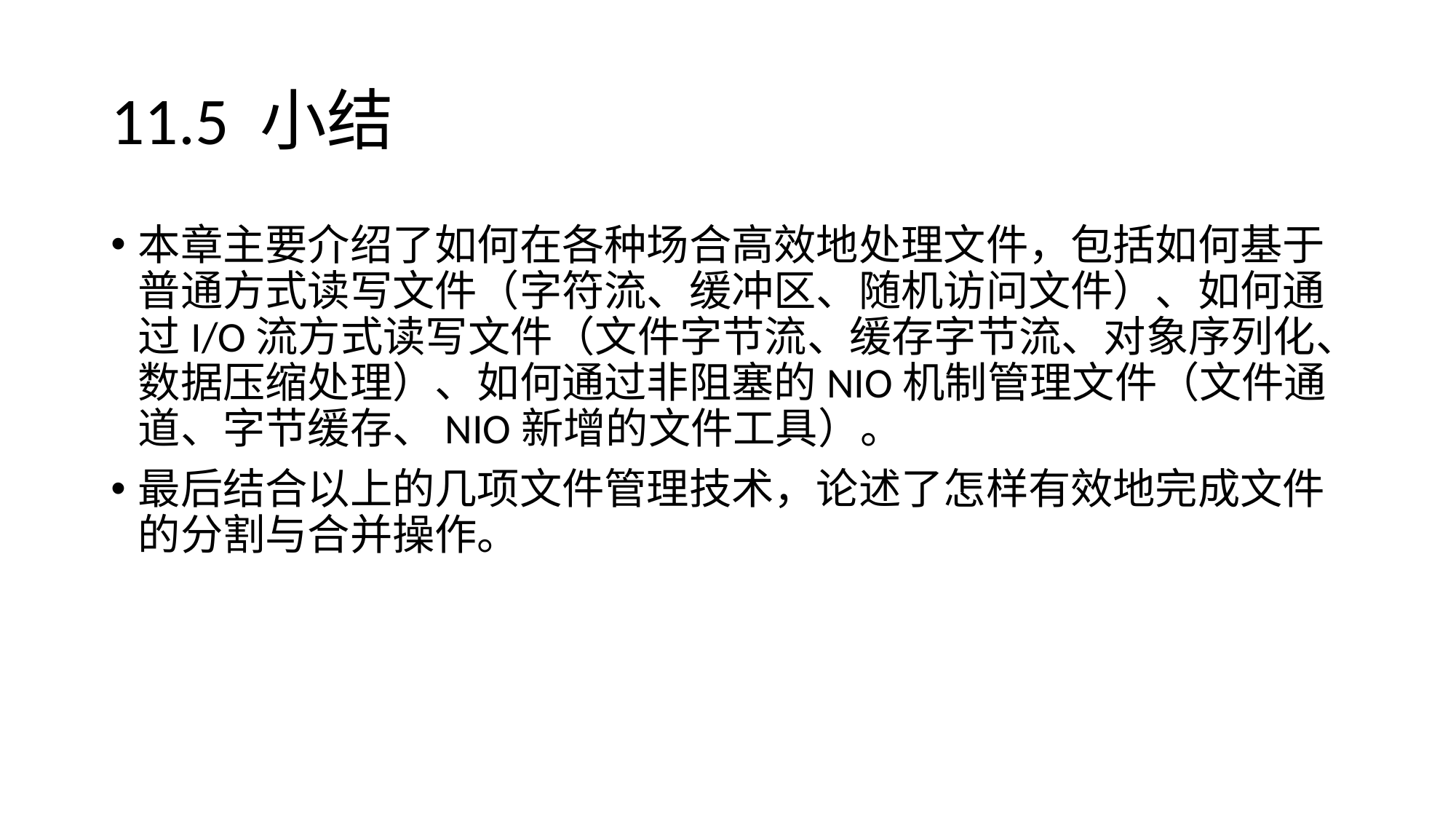

# 11.5 小结
本章主要介绍了如何在各种场合高效地处理文件，包括如何基于普通方式读写文件（字符流、缓冲区、随机访问文件）、如何通过I/O流方式读写文件（文件字节流、缓存字节流、对象序列化、数据压缩处理）、如何通过非阻塞的NIO机制管理文件（文件通道、字节缓存、NIO新增的文件工具）。
最后结合以上的几项文件管理技术，论述了怎样有效地完成文件的分割与合并操作。